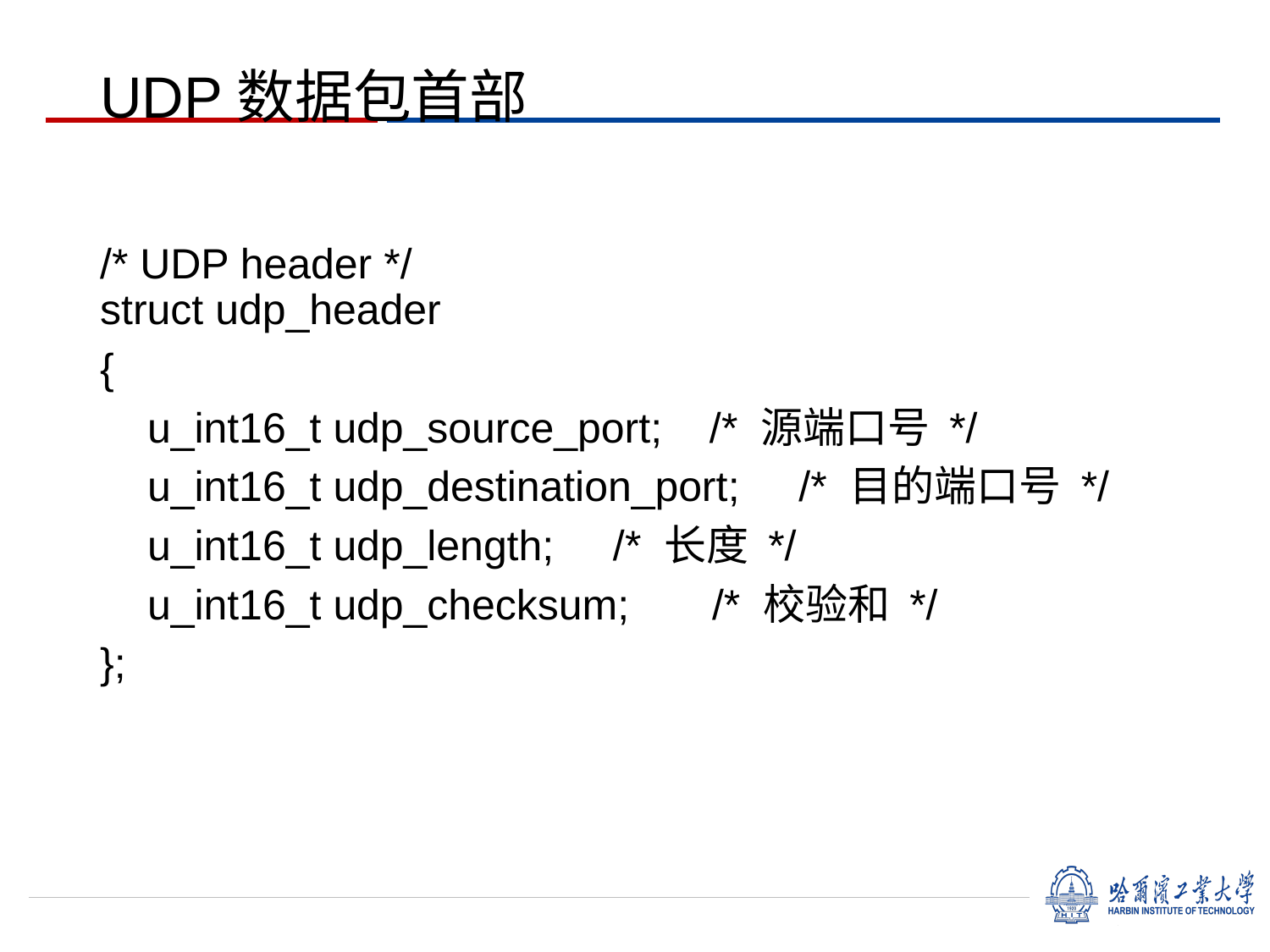

# UDP数据包首部
/* UDP header */
struct udp_header
{
    u_int16_t udp_source_port;    /* 源端口号 */
    u_int16_t udp_destination_port;     /* 目的端口号 */
    u_int16_t udp_length;     /* 长度 */
    u_int16_t udp_checksum;       /* 校验和 */
};
43